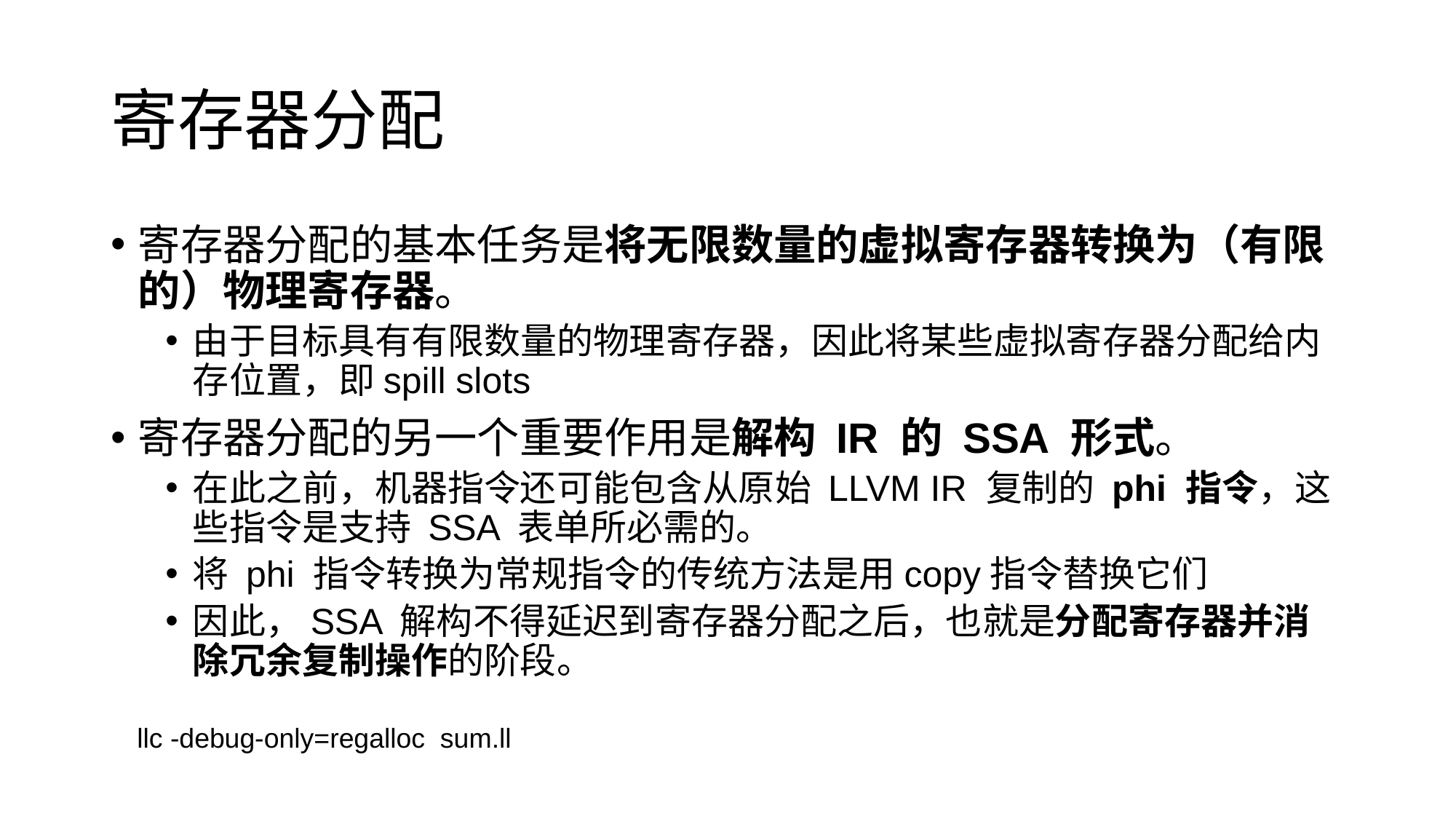

# 寄存器分配
寄存器分配的基本任务是将无限数量的虚拟寄存器转换为（有限的）物理寄存器。
由于目标具有有限数量的物理寄存器，因此将某些虚拟寄存器分配给内存位置，即spill slots
寄存器分配的另一个重要作用是解构 IR 的 SSA 形式。
在此之前，机器指令还可能包含从原始 LLVM IR 复制的 phi 指令，这些指令是支持 SSA 表单所必需的。
将 phi 指令转换为常规指令的传统方法是用copy指令替换它们
因此，SSA 解构不得延迟到寄存器分配之后，也就是分配寄存器并消除冗余复制操作的阶段。

llc -debug-only=regalloc  sum.ll